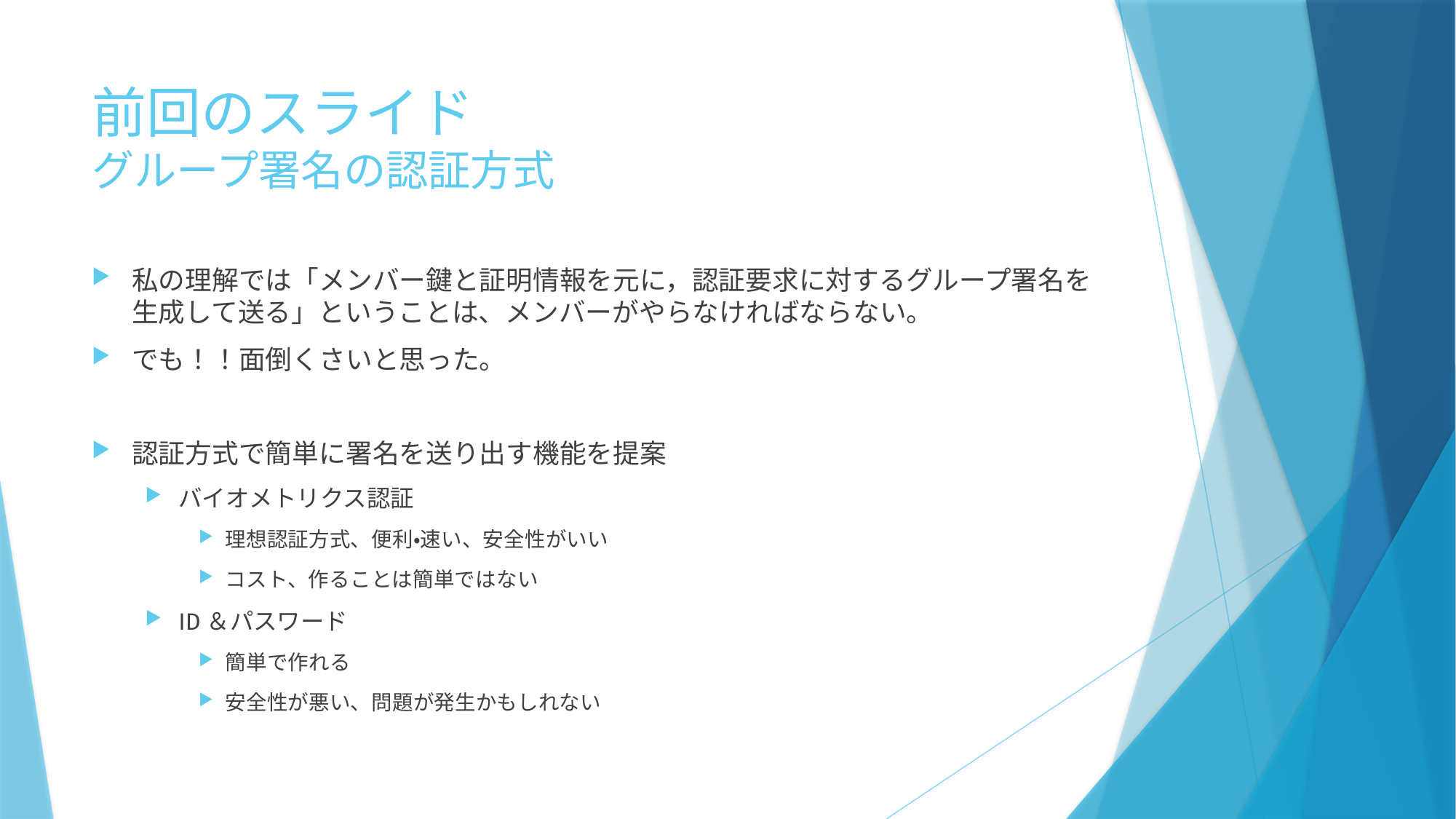

# 前回のスライド グループ署名の認証方式
私の理解では「メンバー鍵と証明情報を元に，認証要求に対するグループ署名を生成して送る」ということは、メンバーがやらなければならない。
でも！！面倒くさいと思った。

認証方式で簡単に署名を送り出す機能を提案
バイオメトリクス認証
理想認証方式、便利・速い、安全性がいい
コスト、作ることは簡単ではない
ID＆パスワード
簡単で作れる
安全性が悪い、問題が発生かもしれない